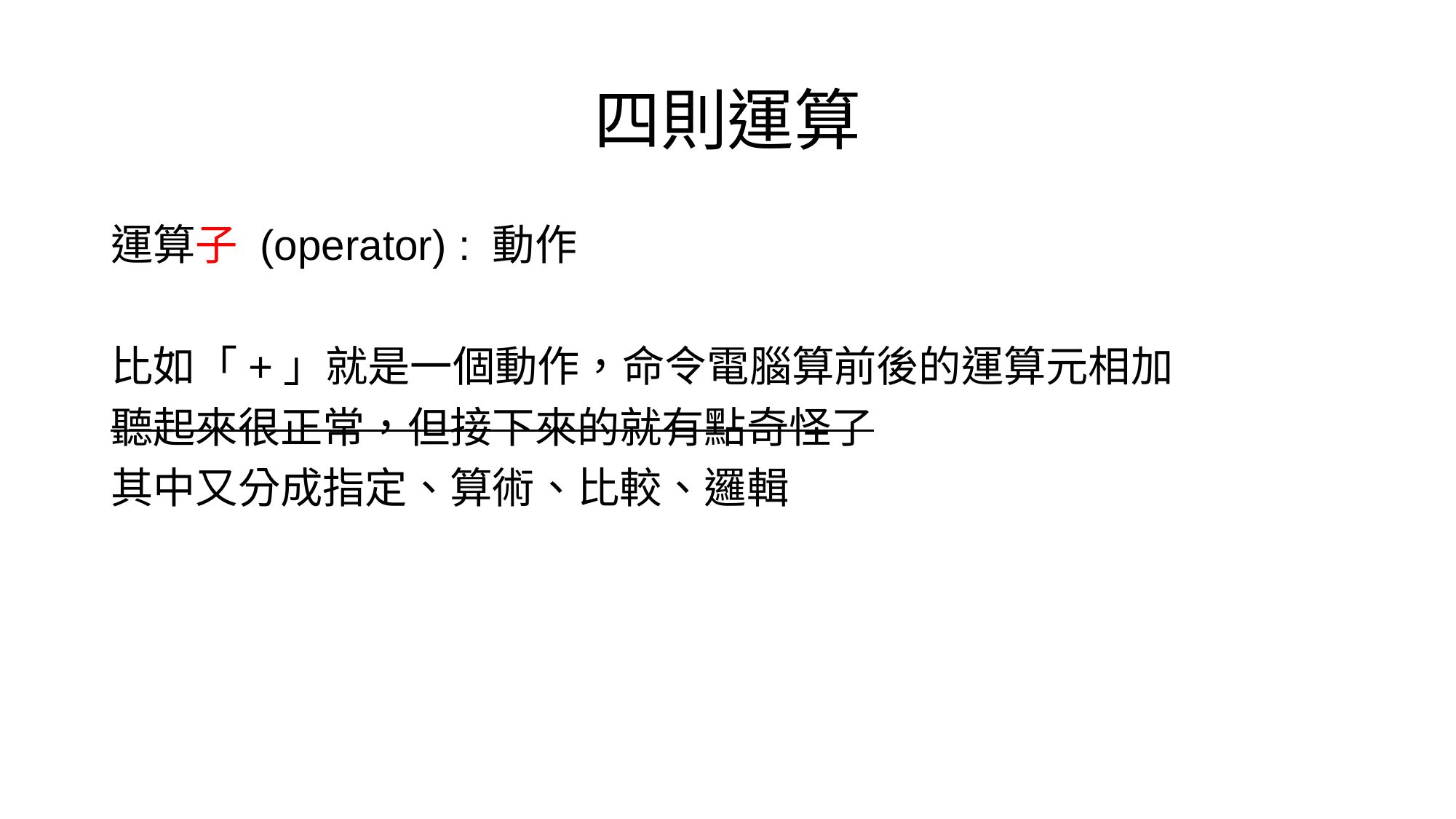

# 四則運算
運算子 (operator) : 動作

比如「+」就是一個動作，命令電腦算前後的運算元相加
聽起來很正常，但接下來的就有點奇怪了
其中又分成指定、算術、比較、邏輯